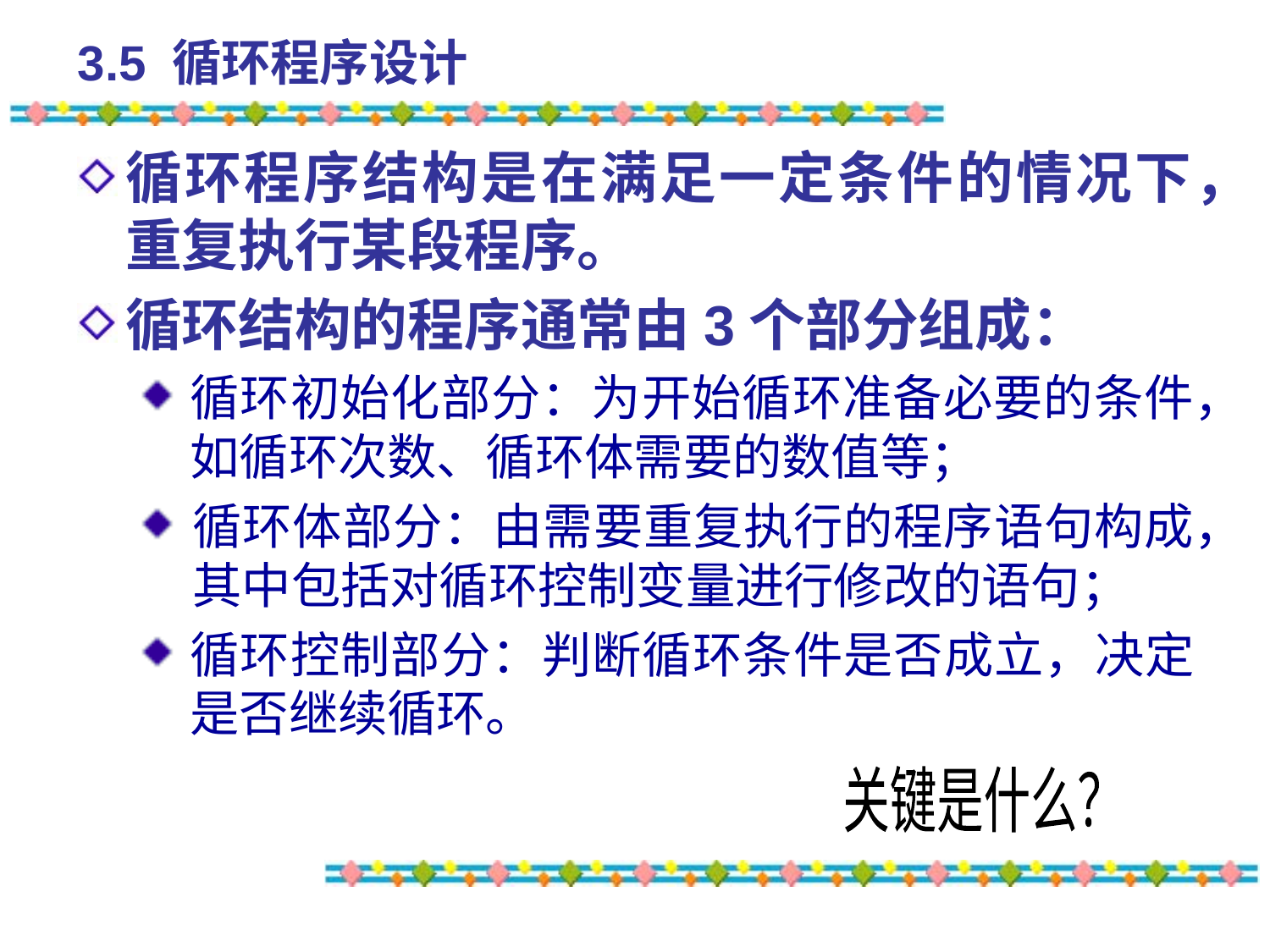

# 3.5 循环程序设计
循环程序结构是在满足一定条件的情况下，重复执行某段程序。
循环结构的程序通常由3个部分组成：
循环初始化部分：为开始循环准备必要的条件，如循环次数、循环体需要的数值等；
循环体部分：由需要重复执行的程序语句构成，其中包括对循环控制变量进行修改的语句；
循环控制部分：判断循环条件是否成立，决定是否继续循环。
关键是什么？